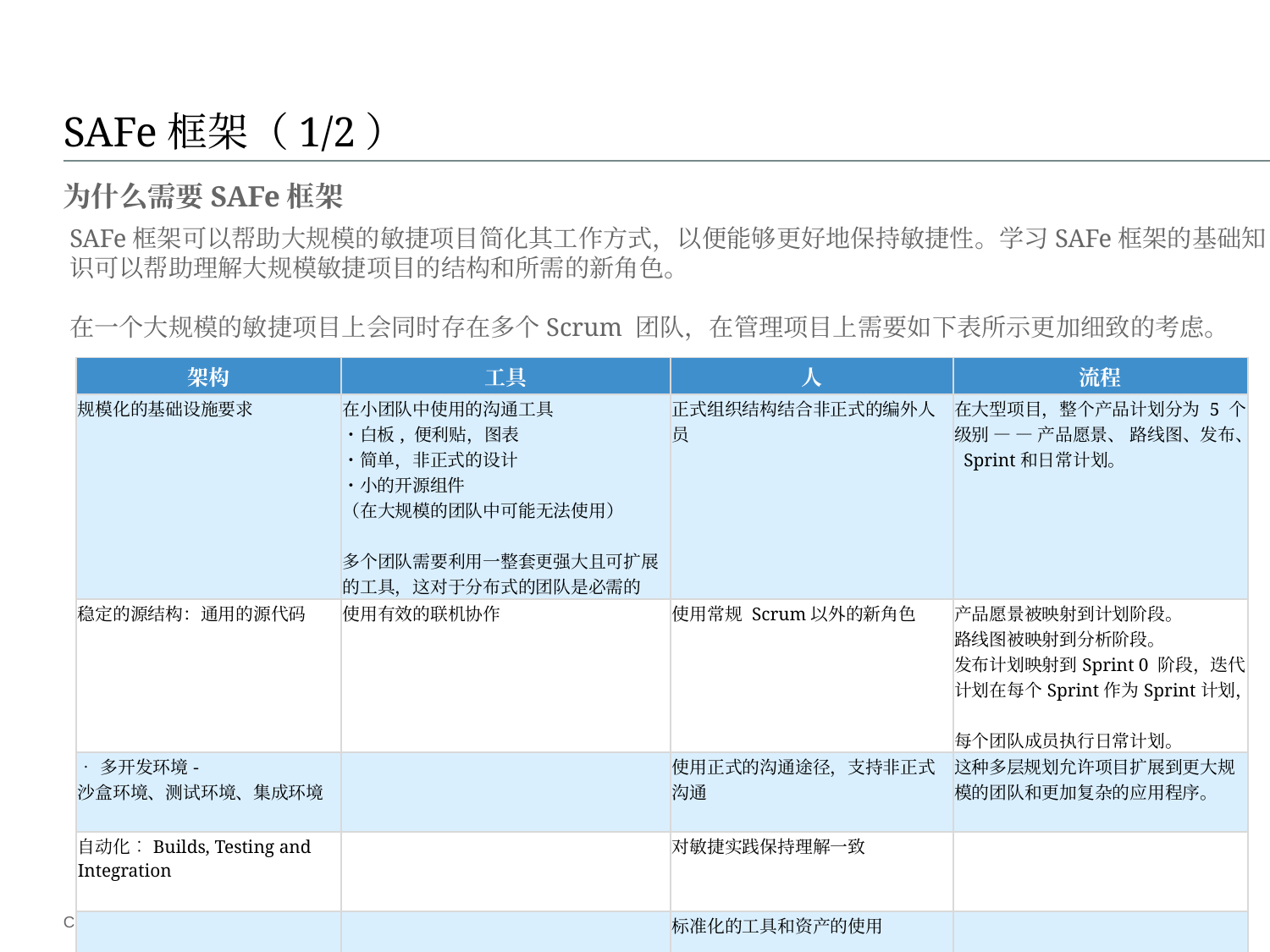

# SAFe框架（1/2）
为什么需要SAFe框架
 SAFe框架可以帮助大规模的敏捷项目简化其工作方式，以便能够更好地保持敏捷性。学习SAFe框架的基础知
 识可以帮助理解大规模敏捷项目的结构和所需的新角色。
 在一个大规模的敏捷项目上会同时存在多个Scrum 团队，在管理项目上需要如下表所示更加细致的考虑。
| 架构 | 工具 | 人 | 流程 |
| --- | --- | --- | --- |
| 规模化的基础设施要求 | 在小团队中使用的沟通工具 ・白板, 便利贴，图表 ・简单，非正式的设计 ・小的开源组件 （在大规模的团队中可能无法使用） 多个团队需要利用一整套更强大且可扩展的工具，这对于分布式的团队是必需的 | 正式组织结构结合非正式的编外人员 | 在大型项目，整个产品计划分为 5 个级别 — — 产品愿景、 路线图、发布、 Sprint和日常计划。 |
| 稳定的源结构：通用的源代码 | 使用有效的联机协作 | 使用常规 Scrum以外的新角色 | 产品愿景被映射到计划阶段。 路线图被映射到分析阶段。 发布计划映射到Sprint 0 阶段，迭代计划在每个Sprint作为Sprint计划， 每个团队成员执行日常计划。 |
| •多开发环境- 沙盒环境、测试环境、集成环境 |  | 使用正式的沟通途径，支持非正式沟通 | 这种多层规划允许项目扩展到更大规模的团队和更加复杂的应用程序。 |
| 自动化︰Builds, Testing and Integration |  | 对敏捷实践保持理解一致 |  |
|  |  | 标准化的工具和资产的使用 |  |
Copyright © 2016 Accenture  All rights reserved.
12